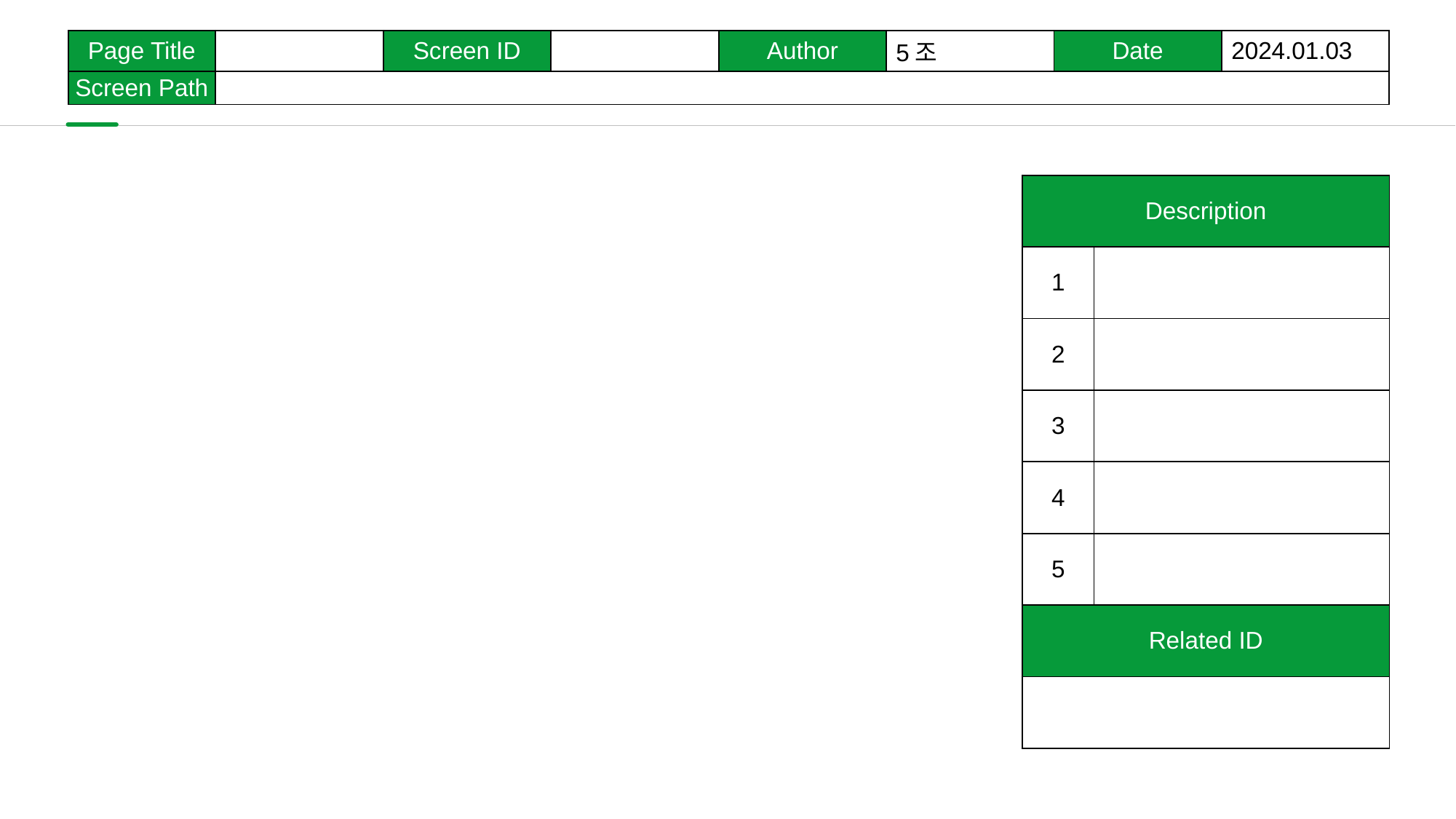

| Page Title |  | Screen ID |  | Author | 5조 | Date | 2024.01.03 |
| --- | --- | --- | --- | --- | --- | --- | --- |
| Screen Path |  |  |  |  |  |  |  |
| Description |  |
| --- | --- |
| 1 |  |
| 2 |  |
| 3 |  |
| 4 |  |
| 5 |  |
| Related ID |  |
|  |  |